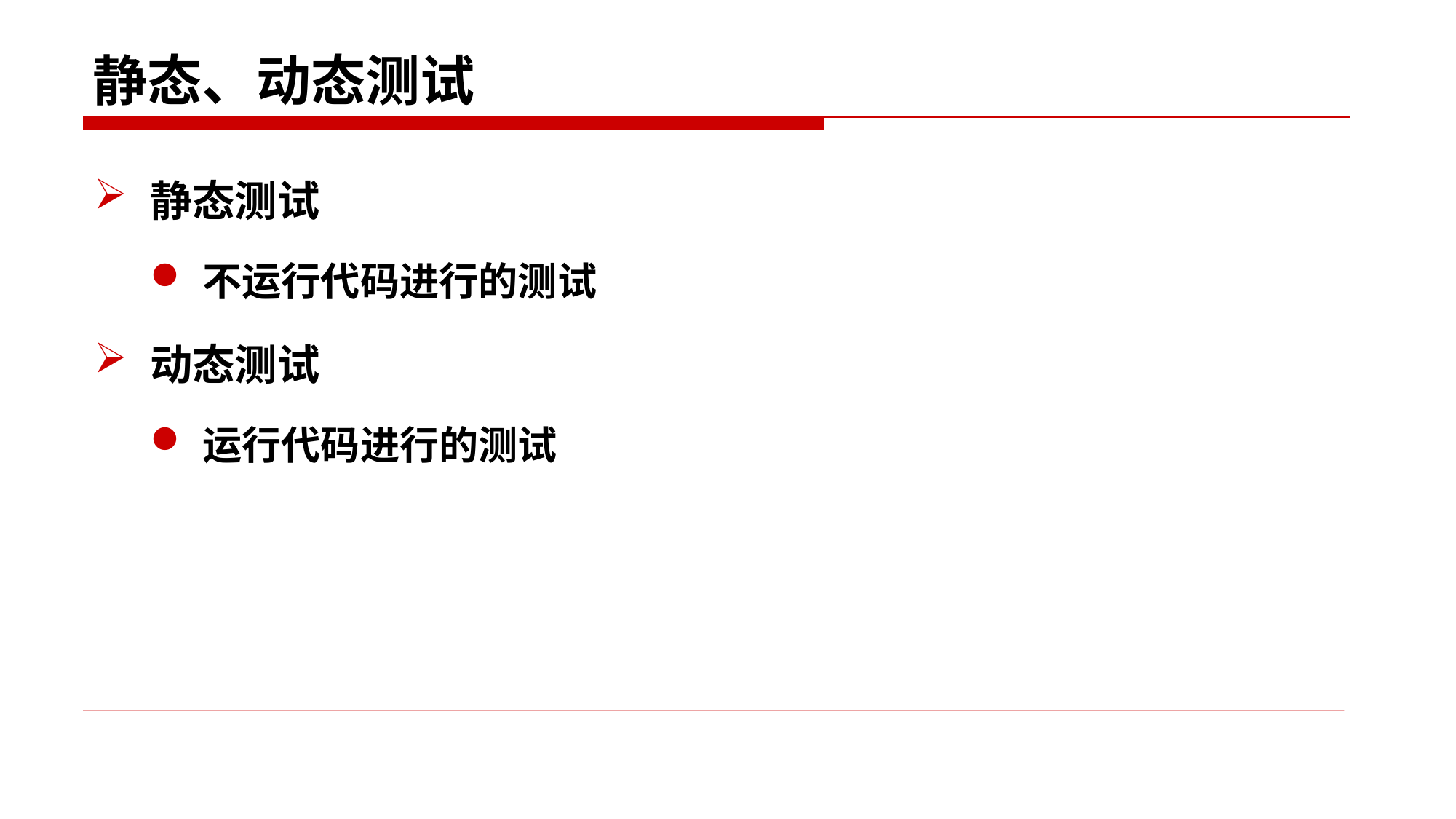

# 静态、动态测试
静态测试
不运行代码进行的测试
动态测试
运行代码进行的测试